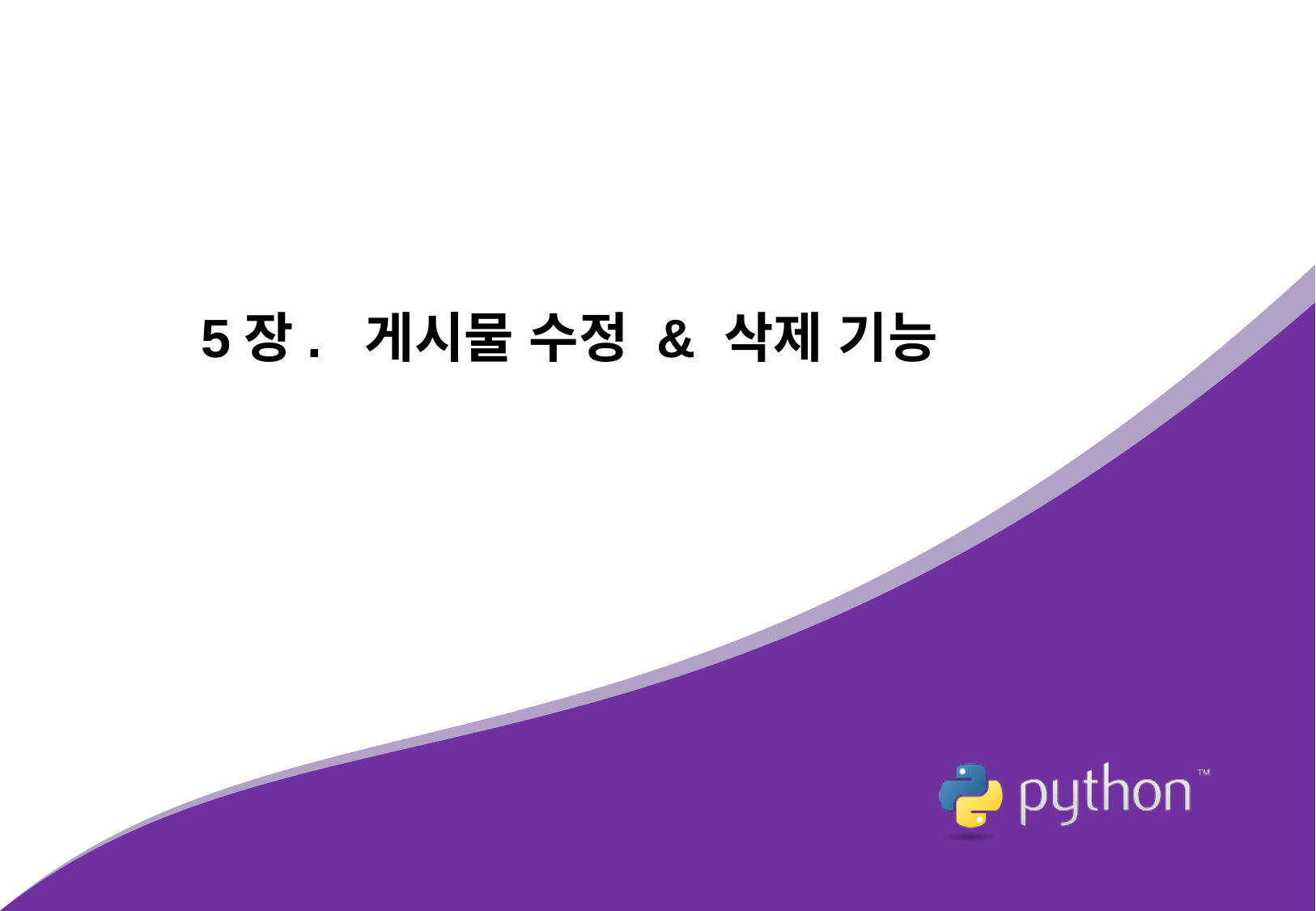

# 5장.  게시물 수정 & 삭제 기능